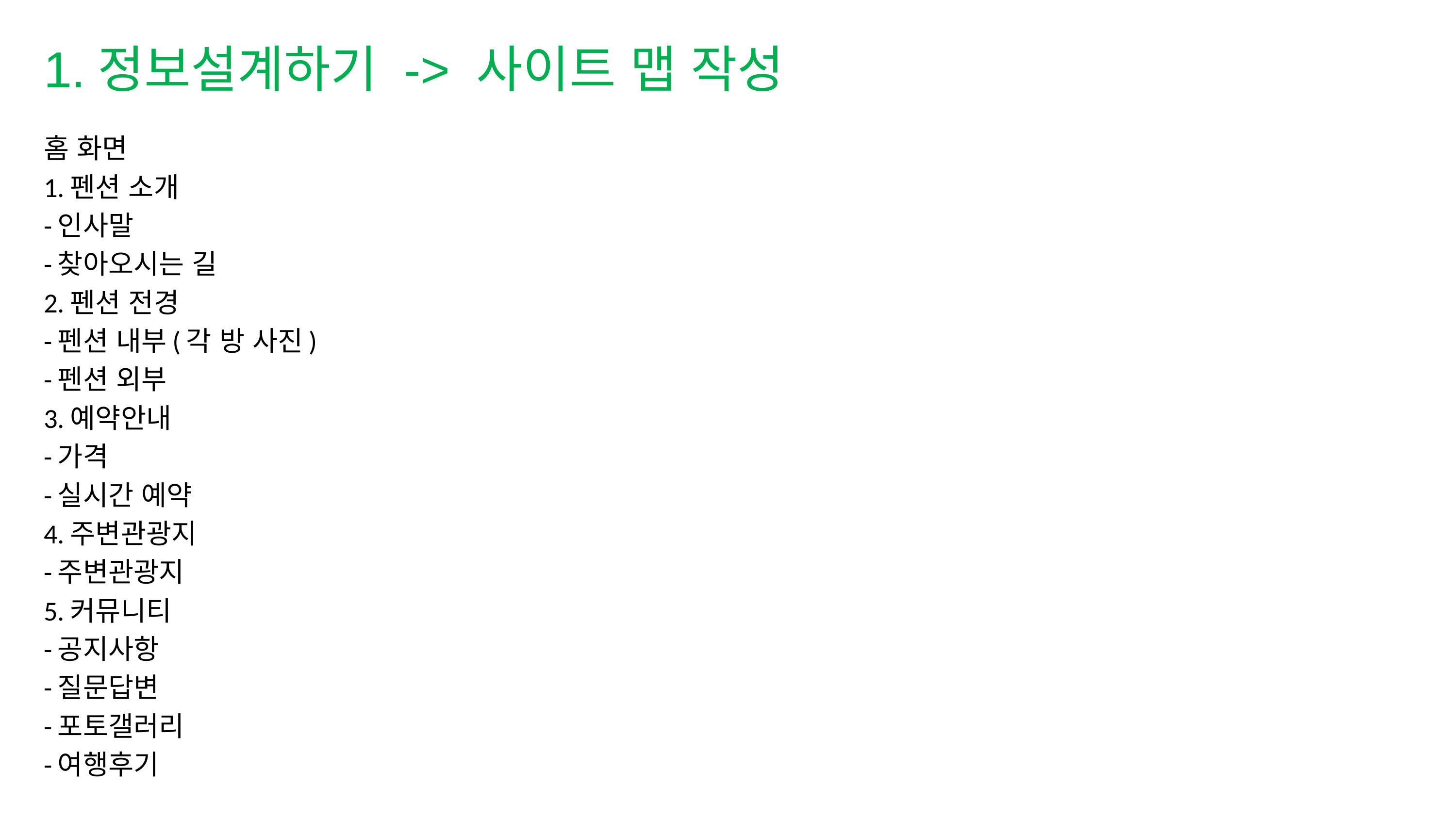

# 1.정보설계하기 -> 사이트 맵 작성
홈 화면
1.펜션 소개
-인사말
-찾아오시는 길
2.펜션 전경
-펜션 내부(각 방 사진)
-펜션 외부
3.예약안내
-가격
-실시간 예약
4.주변관광지
-주변관광지
5.커뮤니티
-공지사항
-질문답변
-포토갤러리
-여행후기